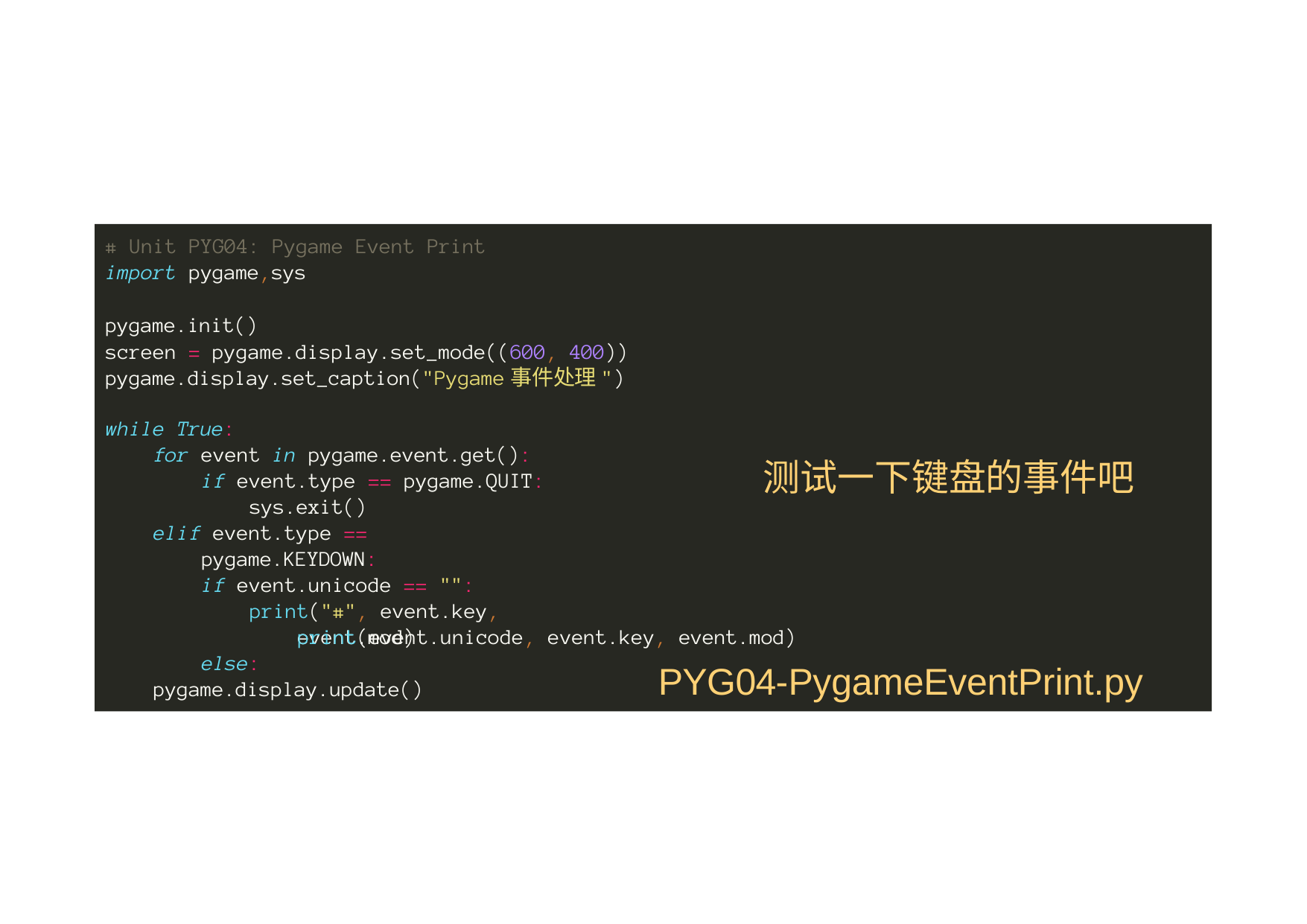

# Unit PYG04: Pygame Event Print
import pygame,sys

pygame.init()
screen = pygame.display.set_mode((600, 400)) pygame.display.set_caption("Pygame事件处理")
while True:
for event in pygame.event.get():
if event.type == pygame.QUIT: sys.exit()
elif event.type == pygame.KEYDOWN:
if event.unicode == "":
print("#", event.key, event.mod)
else:
测试一下键盘的事件吧
print(event.unicode, event.key, event.mod)
PYG04-PygameEventPrint.py
pygame.display.update()